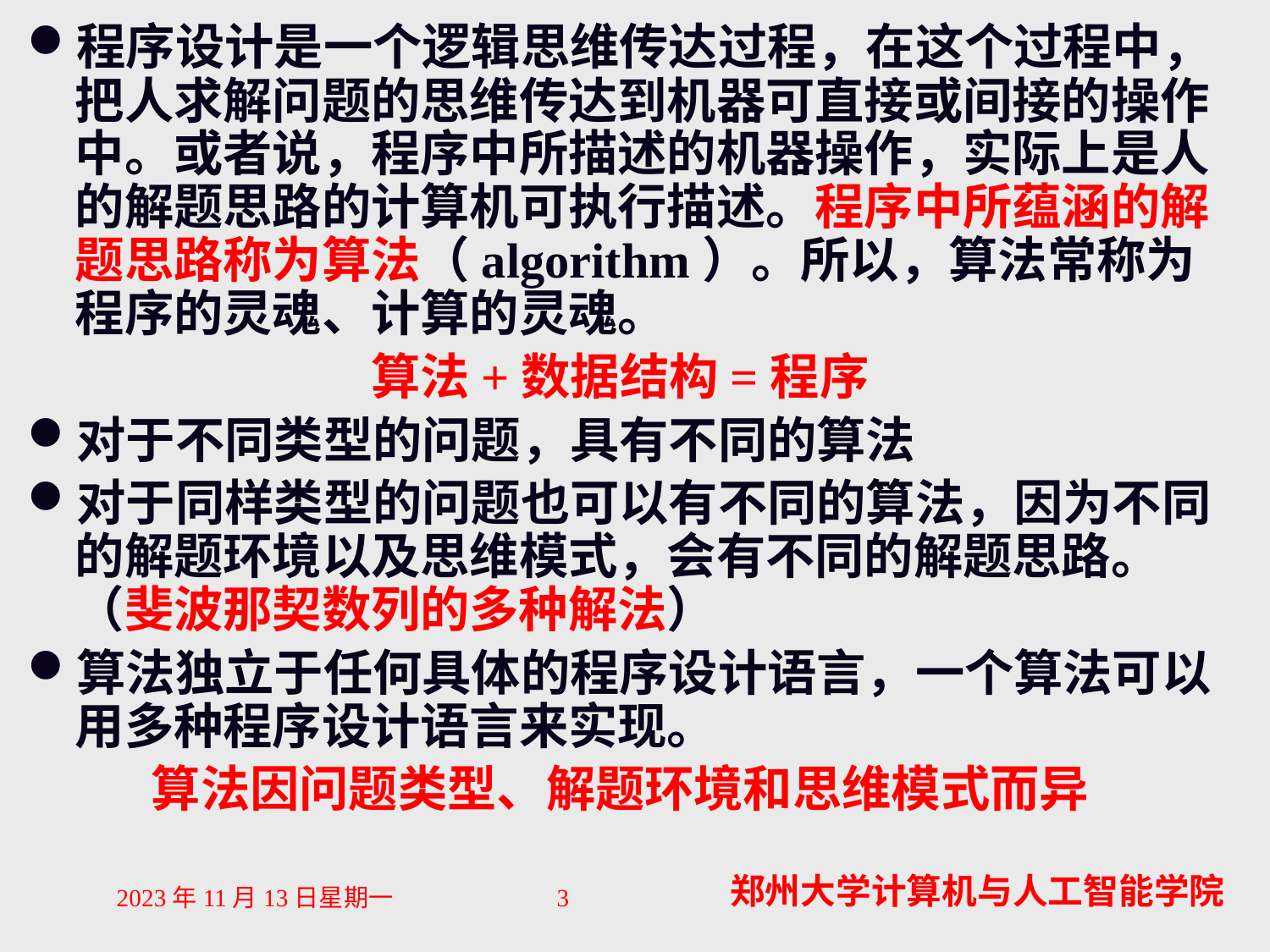

程序设计是一个逻辑思维传达过程，在这个过程中，把人求解问题的思维传达到机器可直接或间接的操作中。或者说，程序中所描述的机器操作，实际上是人的解题思路的计算机可执行描述。程序中所蕴涵的解题思路称为算法（algorithm）。所以，算法常称为程序的灵魂、计算的灵魂。
算法+数据结构=程序
对于不同类型的问题，具有不同的算法
对于同样类型的问题也可以有不同的算法，因为不同的解题环境以及思维模式，会有不同的解题思路。（斐波那契数列的多种解法）
算法独立于任何具体的程序设计语言，一个算法可以用多种程序设计语言来实现。
算法因问题类型、解题环境和思维模式而异